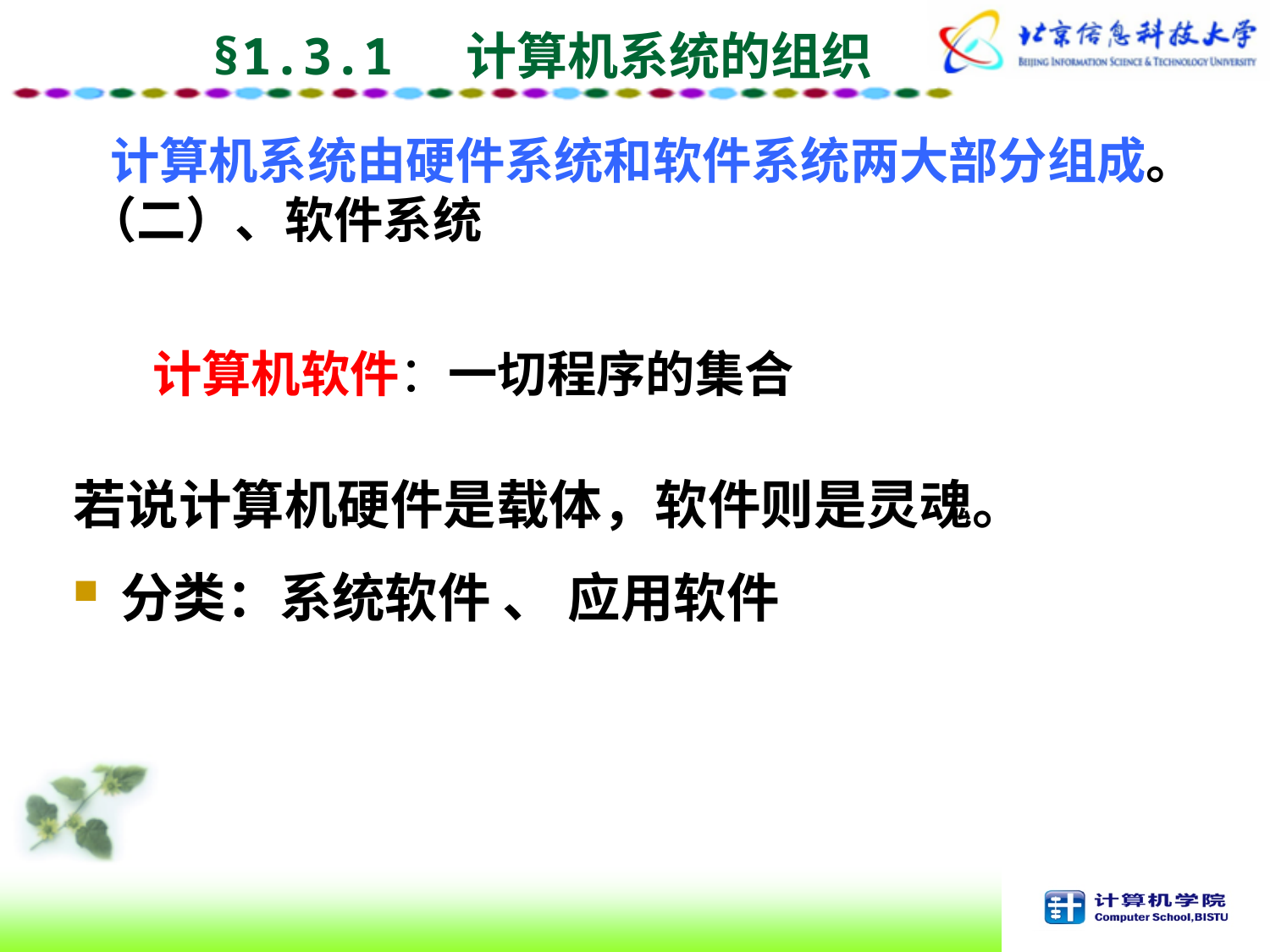

§1.3.1  计算机系统的组织
 计算机系统由硬件系统和软件系统两大部分组成。
（二）、软件系统
计算机软件：一切程序的集合
若说计算机硬件是载体，软件则是灵魂。
分类：系统软件 、 应用软件